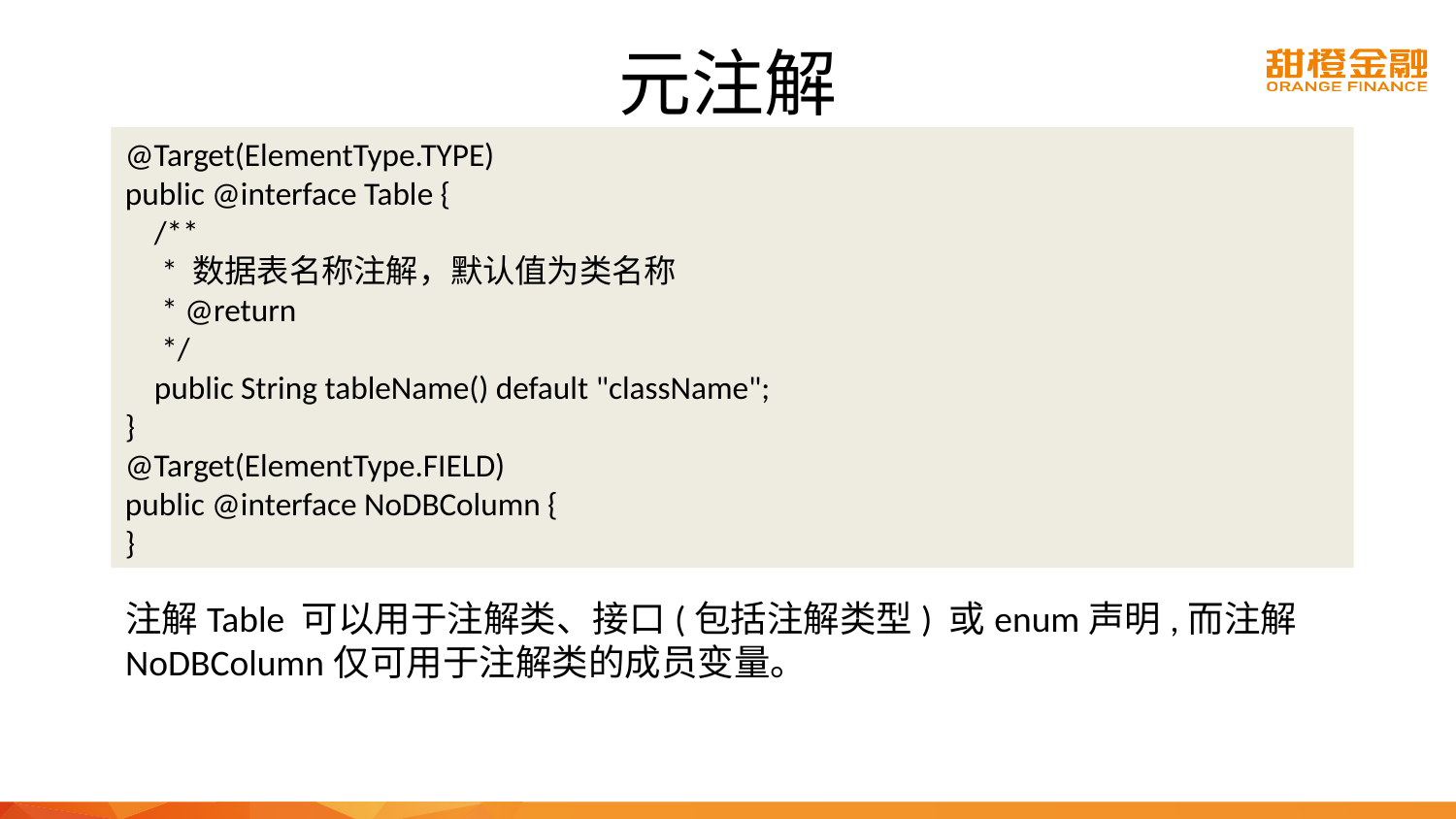

# 元注解
@Target(ElementType.TYPE)
public @interface Table {
    /**
     * 数据表名称注解，默认值为类名称
     * @return
     */
    public String tableName() default "className";
}
@Target(ElementType.FIELD)
public @interface NoDBColumn {
}
注解Table 可以用于注解类、接口(包括注解类型) 或enum声明,而注解NoDBColumn仅可用于注解类的成员变量。